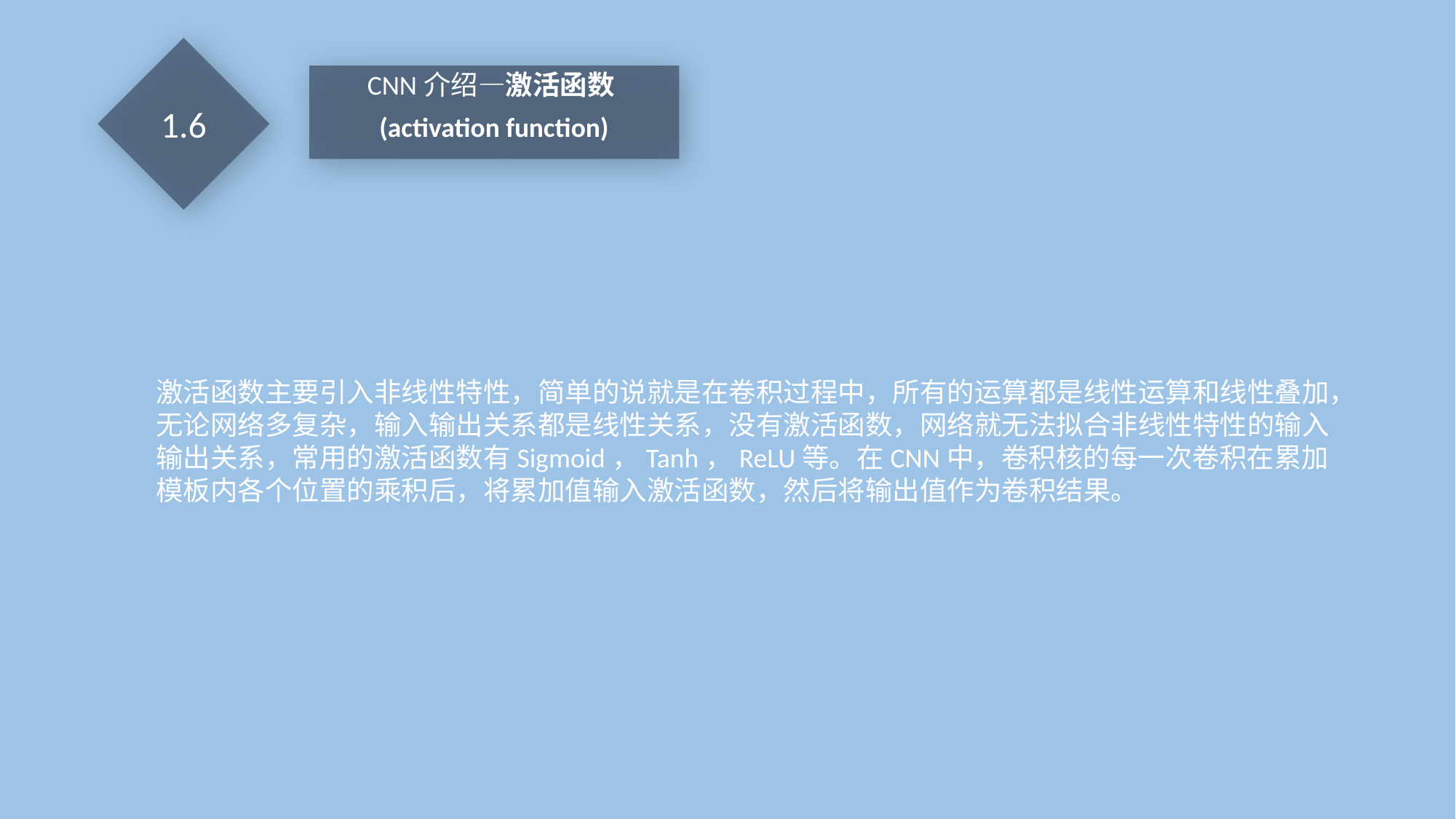

1.6

CNN介绍—激活函数(activation function)

激活函数主要引入非线性特性，简单的说就是在卷积过程中，所有的运算都是线性运算和线性叠加，无论网络多复杂，输入输出关系都是线性关系，没有激活函数，网络就无法拟合非线性特性的输入输出关系，常用的激活函数有Sigmoid，Tanh，ReLU等。在CNN中，卷积核的每一次卷积在累加模板内各个位置的乘积后，将累加值输入激活函数，然后将输出值作为卷积结果。